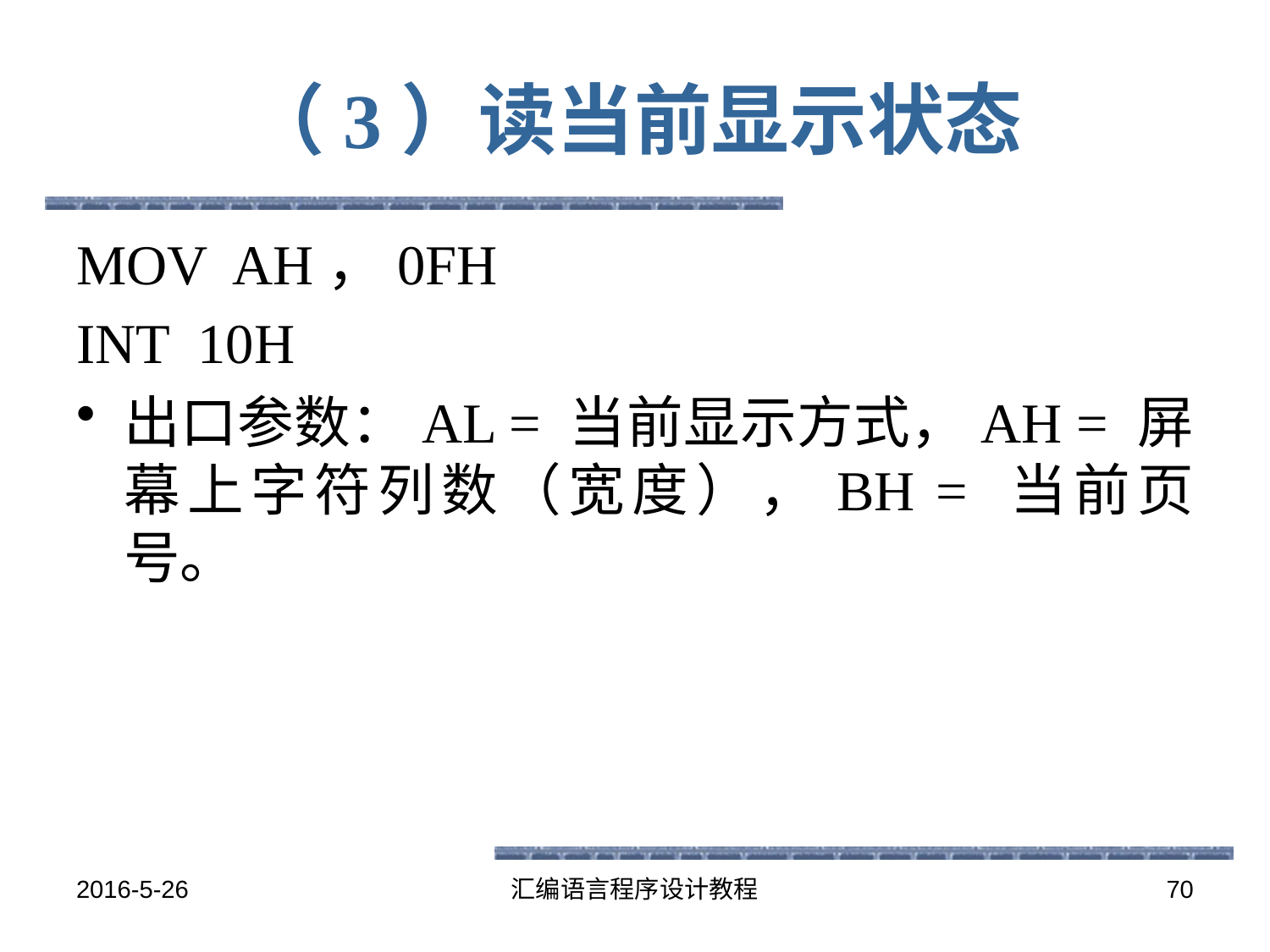

# （3）读当前显示状态
MOV  AH，0FH
INT  10H
出口参数：AL = 当前显示方式，AH = 屏幕上字符列数（宽度），BH = 当前页号。
2016-5-26
汇编语言程序设计教程
70